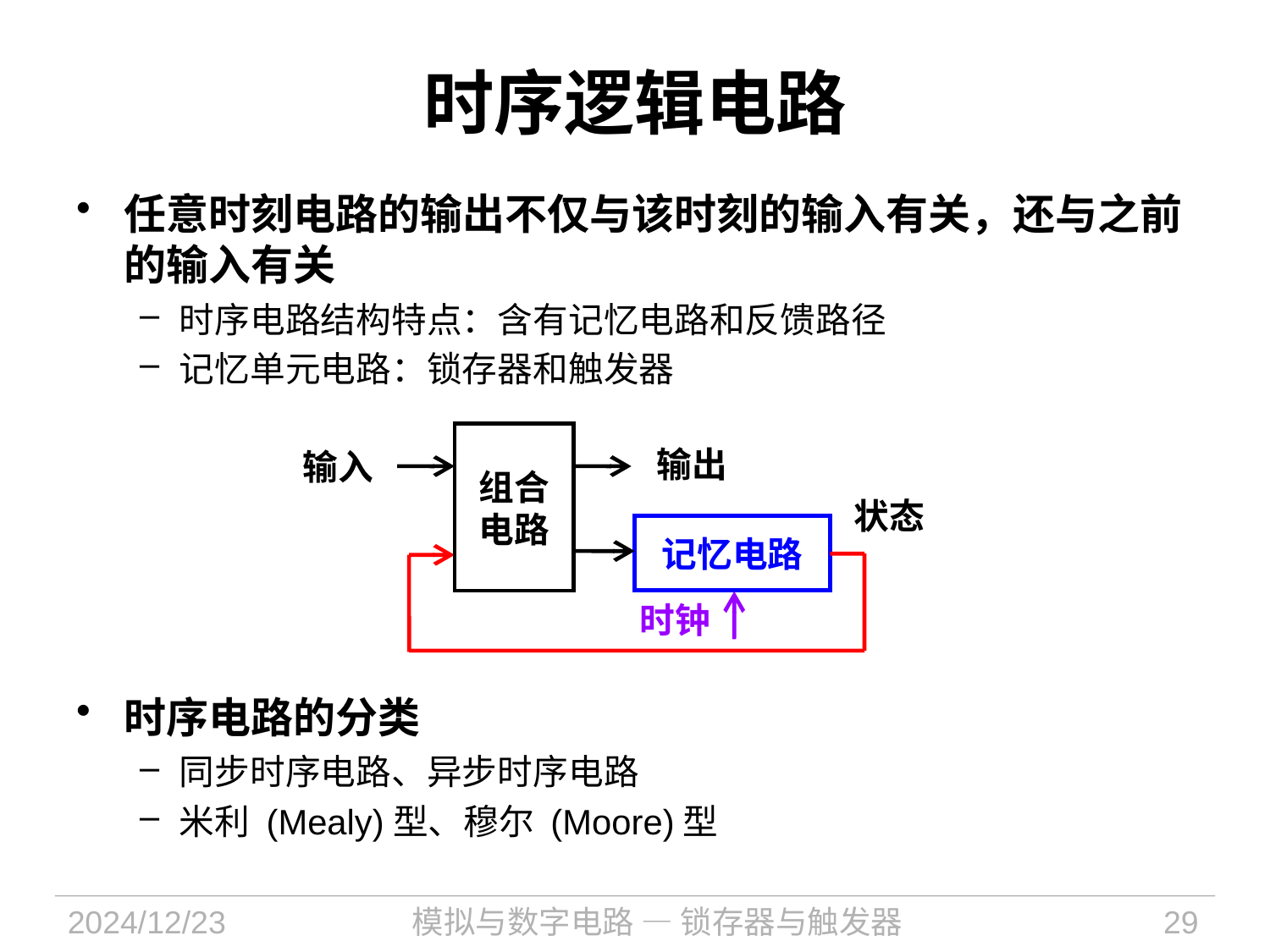

# 时序逻辑电路
任意时刻电路的输出不仅与该时刻的输入有关，还与之前的输入有关
时序电路结构特点：含有记忆电路和反馈路径
记忆单元电路：锁存器和触发器

时序电路的分类
同步时序电路、异步时序电路
米利 (Mealy)型、穆尔 (Moore)型

组合
电路
输出
输入

状态
记忆电路

时钟
2024/12/23
模拟与数字电路 — 锁存器与触发器
29